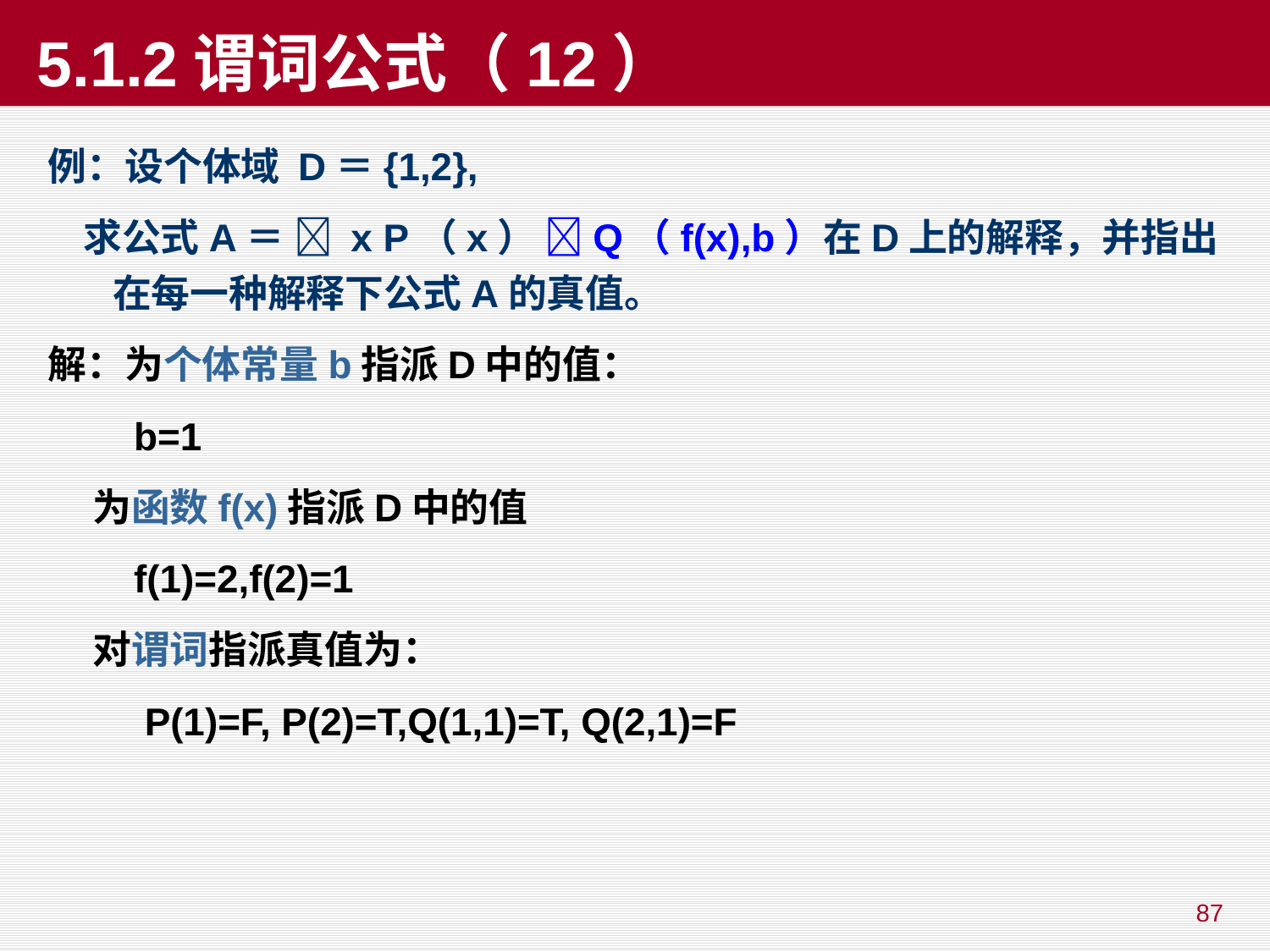

# 5.1.2谓词公式（12）
例：设个体域 D＝{1,2},
   求公式A＝ ∀ x P（x） →Q（f(x),b）在D上的解释，并指出在每一种解释下公式A的真值。
解：为个体常量b指派D中的值：
        b=1
    为函数f(x)指派D中的值
        f(1)=2,f(2)=1
    对谓词指派真值为：
         P(1)=F, P(2)=T,Q(1,1)=T, Q(2,1)=F
87